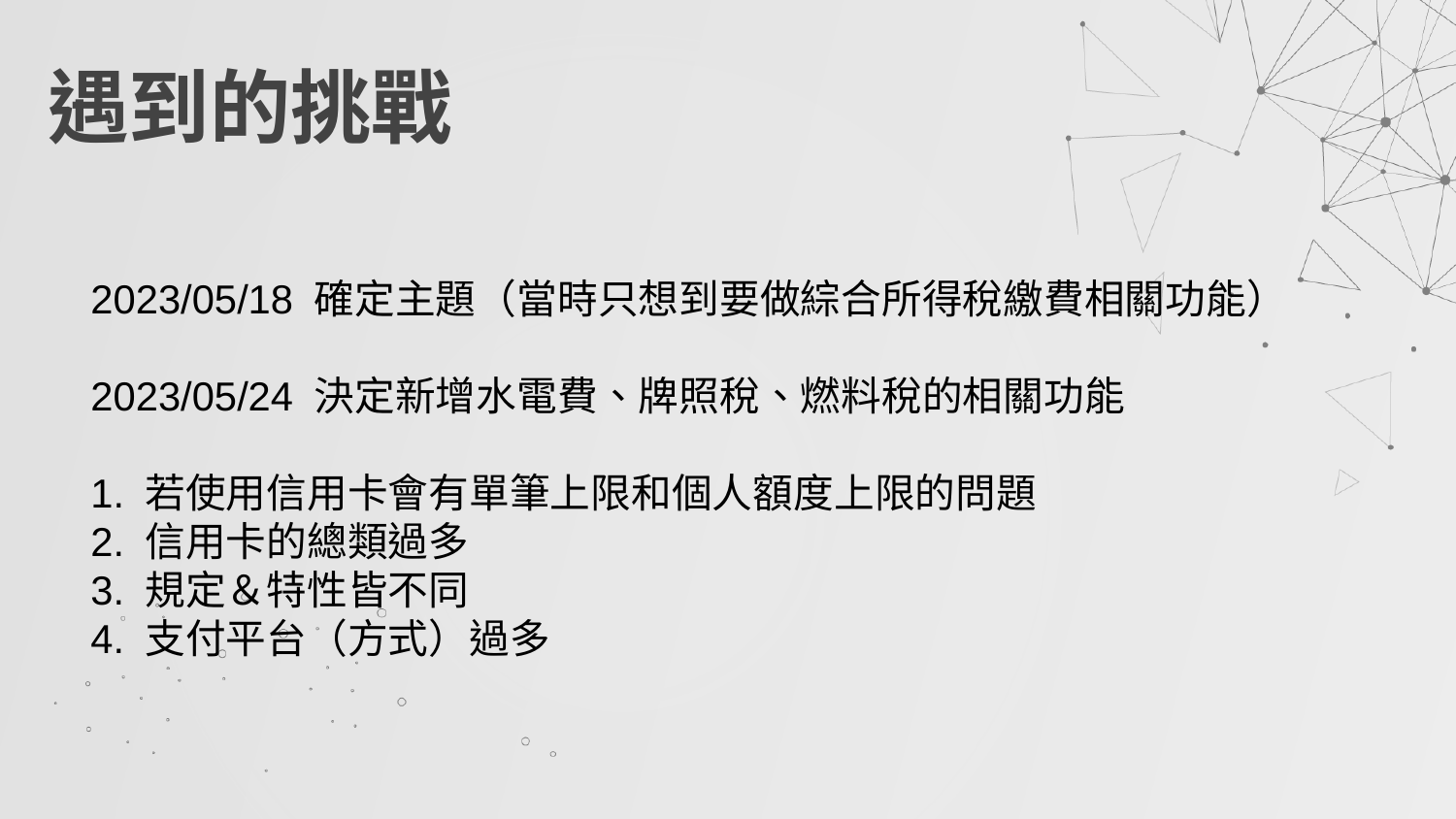

# 遇到的挑戰
2023/05/18 確定主題（當時只想到要做綜合所得稅繳費相關功能）

2023/05/24 決定新增水電費、牌照稅、燃料稅的相關功能

1. 若使用信用卡會有單筆上限和個人額度上限的問題
2. 信用卡的總類過多
3. 規定＆特性皆不同
4. 支付平台（方式）過多